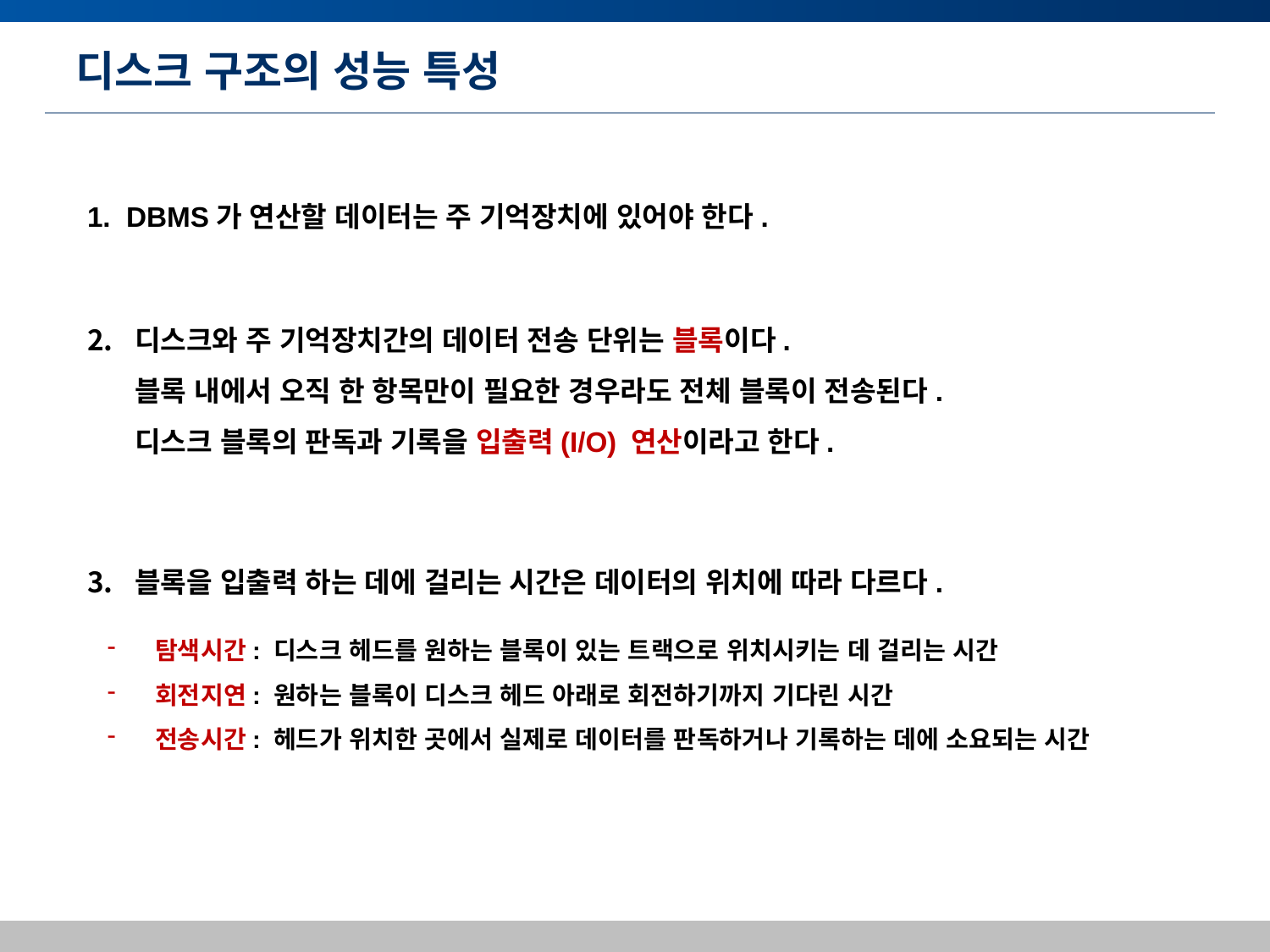

# 디스크 구조의 성능 특성
1.  DBMS가 연산할 데이터는 주 기억장치에 있어야 한다.
디스크와 주 기억장치간의 데이터 전송 단위는 블록이다.
	블록 내에서 오직 한 항목만이 필요한 경우라도 전체 블록이 전송된다.
	디스크 블록의 판독과 기록을 입출력(I/O) 연산이라고 한다.
블록을 입출력 하는 데에 걸리는 시간은 데이터의 위치에 따라 다르다.
탐색시간: 디스크 헤드를 원하는 블록이 있는 트랙으로 위치시키는 데 걸리는 시간
회전지연: 원하는 블록이 디스크 헤드 아래로 회전하기까지 기다린 시간
전송시간: 헤드가 위치한 곳에서 실제로 데이터를 판독하거나 기록하는 데에 소요되는 시간